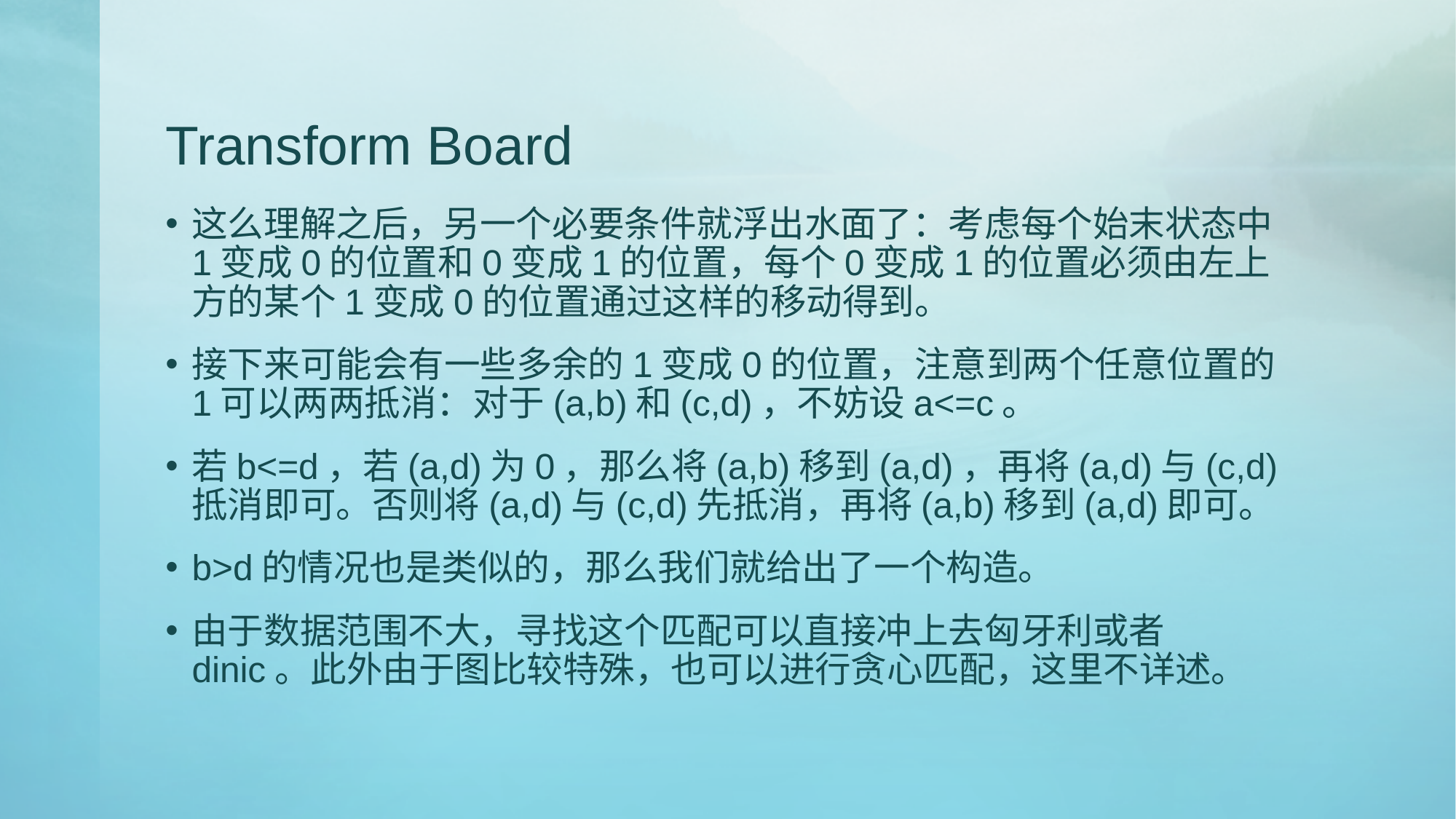

# Transform Board
这么理解之后，另一个必要条件就浮出水面了：考虑每个始末状态中1变成0的位置和0变成1的位置，每个0变成1的位置必须由左上方的某个1变成0的位置通过这样的移动得到。
接下来可能会有一些多余的1变成0的位置，注意到两个任意位置的1可以两两抵消：对于(a,b)和(c,d)，不妨设a<=c。
若b<=d，若(a,d)为0，那么将(a,b)移到(a,d)，再将(a,d)与(c,d)抵消即可。否则将(a,d)与(c,d)先抵消，再将(a,b)移到(a,d)即可。
b>d的情况也是类似的，那么我们就给出了一个构造。
由于数据范围不大，寻找这个匹配可以直接冲上去匈牙利或者dinic。此外由于图比较特殊，也可以进行贪心匹配，这里不详述。